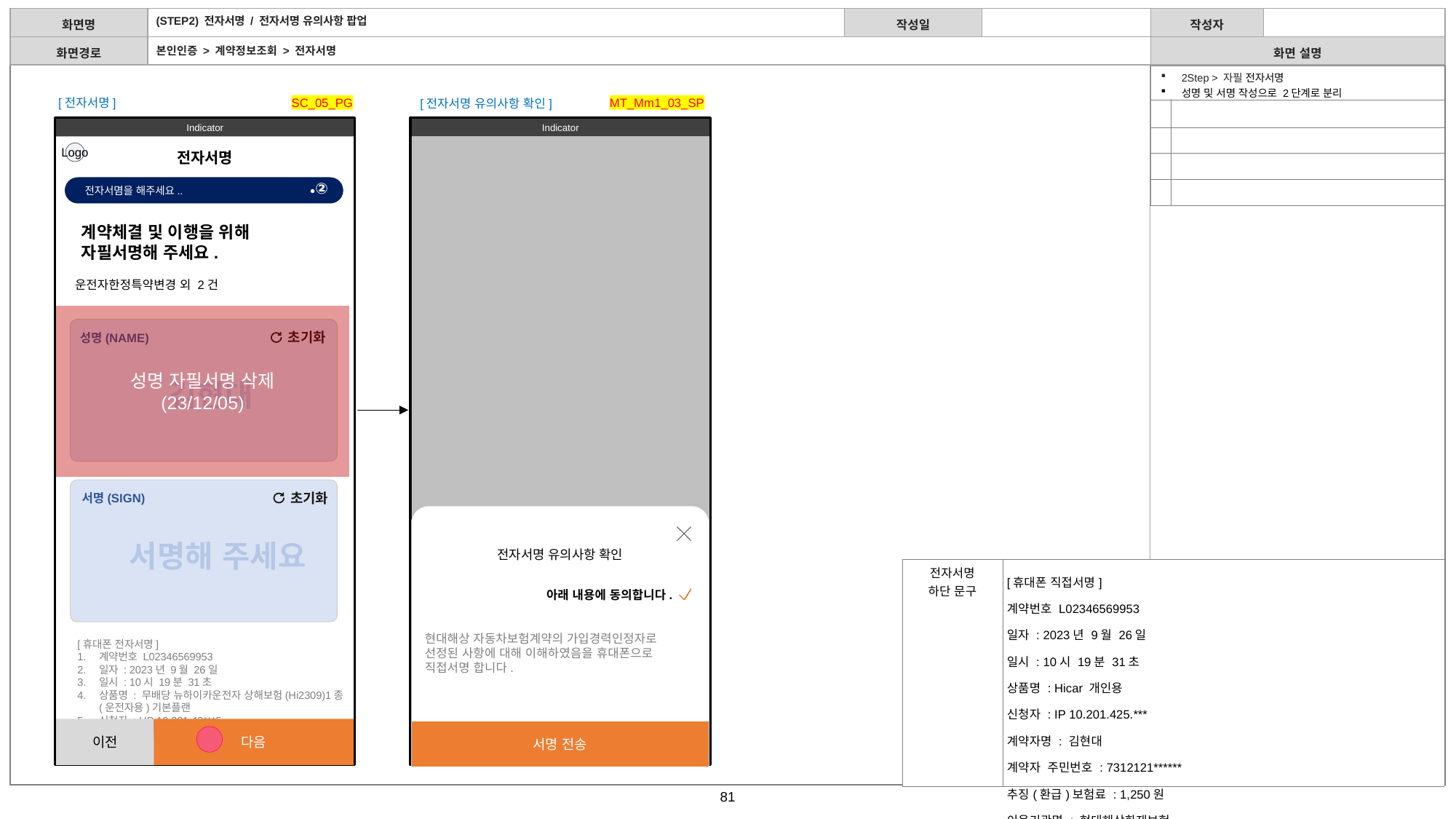

(STEP2) 전자서명 / 전자서명 유의사항 팝업

본인인증 > 계약정보조회 > 전자서명
| 2Step > 자필 전자서명 성명 및 서명 작성으로 2단계로 분리 |  |
| --- | --- |
|  |  |
|  |  |
|  |  |
|  |  |
SC_05_PG
MT_Mm1_03_SP
[전자서명]
[전자서명 유의사항 확인]

Indicator

Indicator

Logo
전자서명

●②
전자서몀을 해주세요..
계약체결 및 이행을 위해
자필서명해 주세요.
운전자한정특약변경 외 2건
성명 자필서명 삭제
(23/12/05)

초기화

성명(NAME)
김현대

초기화

서명(SIGN)

전자서명 유의사항 확인
아래 내용에 동의합니다.

현대해상 자동차보험계약의 가입경력인정자로 선정된 사항에 대해 이해하였음을 휴대폰으로 직접서명 합니다.
이전
다음
서명 전송
서명해 주세요
| 전자서명 하단 문구 | [휴대폰 직접서명] 계약번호 L02346569953 일자 : 2023년 9월 26일 일시 : 10시 19분 31초 상품명 : Hicar 개인용 신청자 : IP 10.201.425.\*\*\* 계약자명 : 김현대 계약자 주민번호 : 7312121\*\*\*\*\*\* 추징(환급)보험료 : 1,250원 이용기관명 : 현대해상화재보험 |
| --- | --- |
[휴대폰 전자서명]
계약번호 L02346569953
일자 : 2023년 9월 26일
일시 : 10시 19분 31초
상품명 : 무배당 뉴하이카운전자 상해보험(Hi2309)1종 (운전자용)기본플랜
신청자 : HP 10.201.42***5
계약자명 : 김현대
이전
다음
이전
다음
2